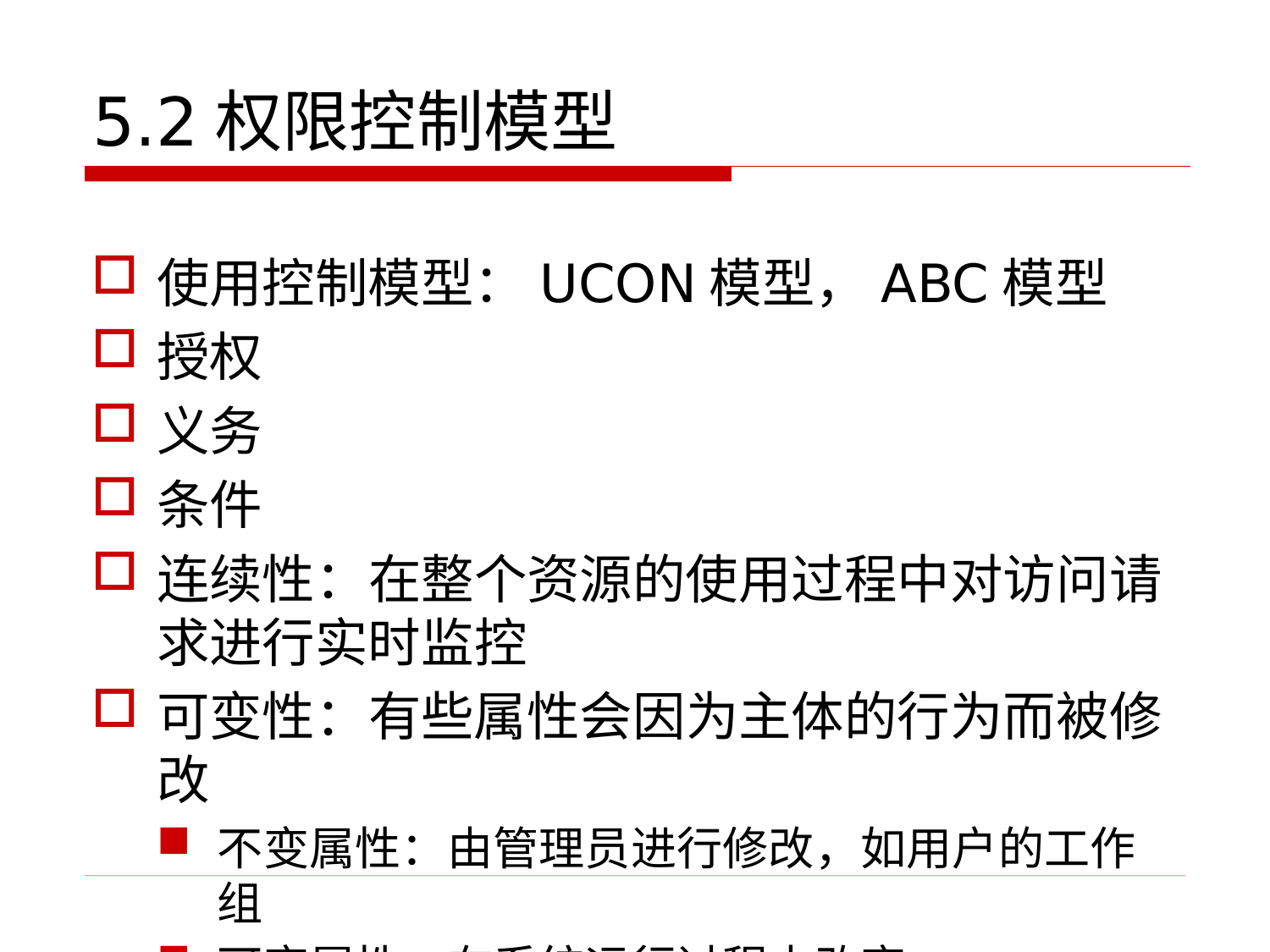

# 5.2权限控制模型
使用控制模型：UCON模型，ABC模型
授权
义务
条件
连续性：在整个资源的使用过程中对访问请求进行实时监控
可变性：有些属性会因为主体的行为而被修改
不变属性：由管理员进行修改，如用户的工作组
可变属性：在系统运行过程中改变